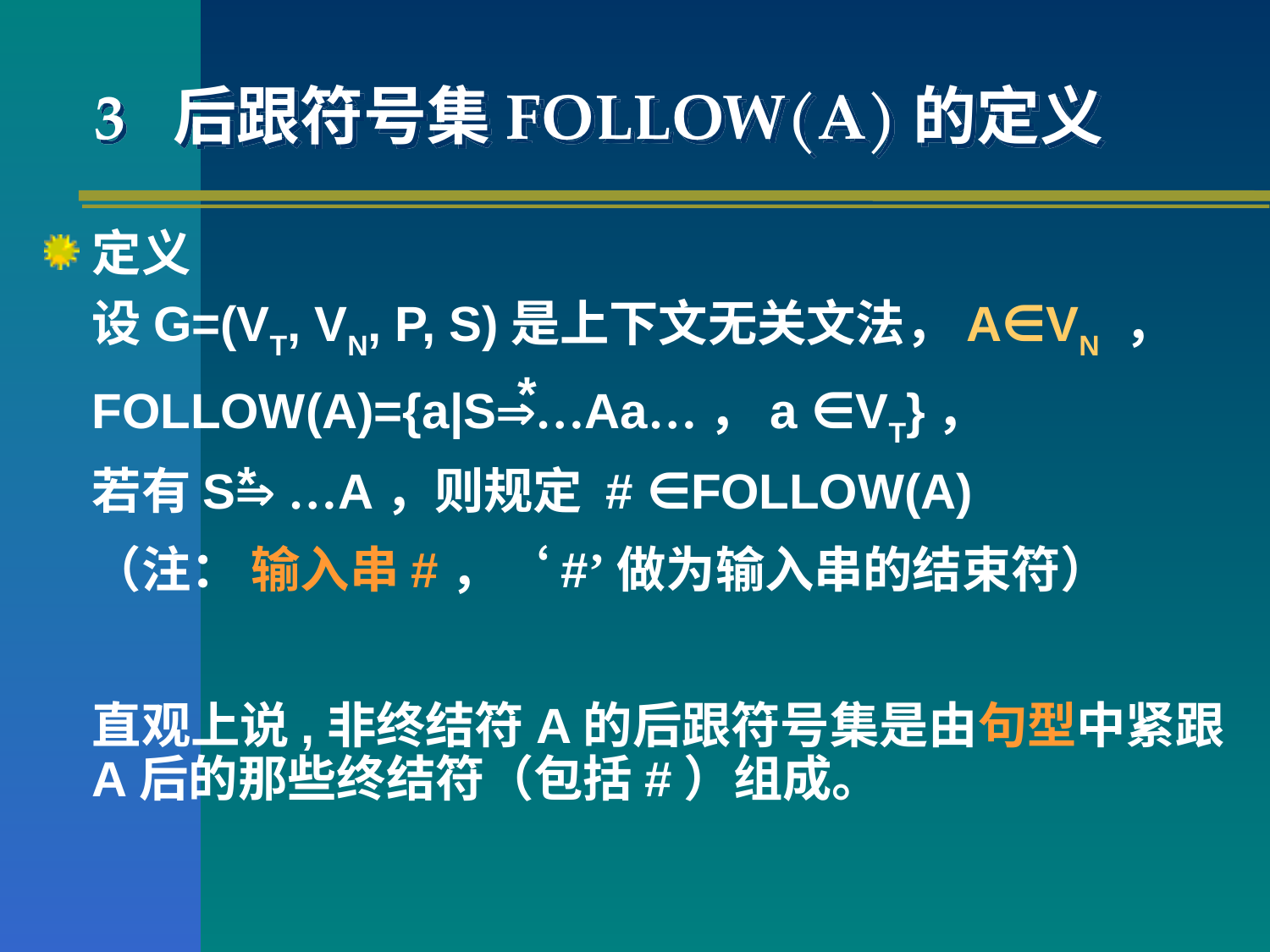

# 3  后跟符号集FOLLOW(A)的定义
定义
	设G=(VT, VN, P, S)是上下文无关文法，A∈VN ，
	FOLLOW(A)={a|S⇒…Aa…，a ∈VT}，
	若有S⇒ …A，则规定 # ∈FOLLOW(A)
	（注： 输入串#，‘#’做为输入串的结束符）

	直观上说,非终结符A的后跟符号集是由句型中紧跟A后的那些终结符（包括#）组成。
*
*